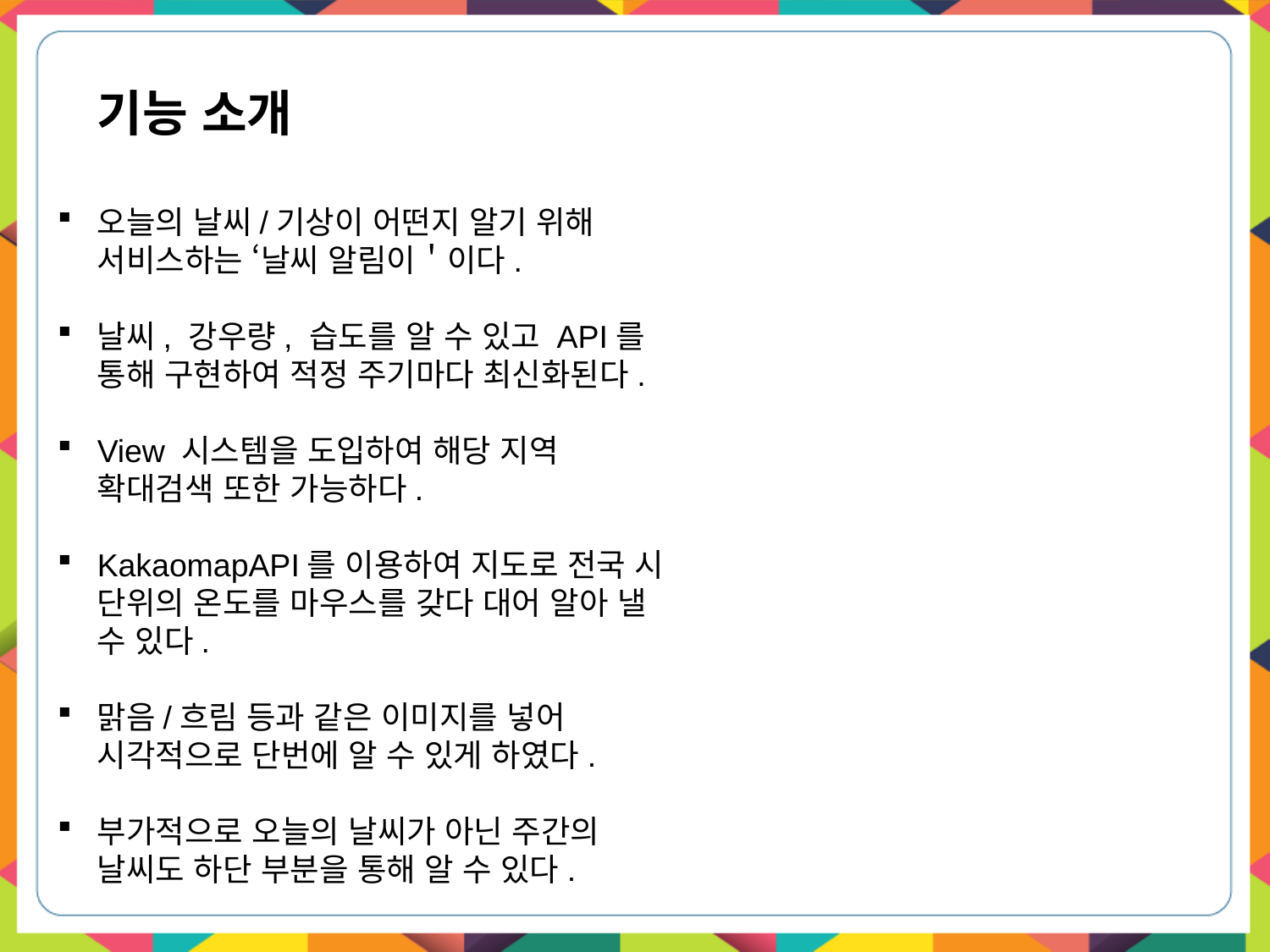

기능 소개
오늘의 날씨/기상이 어떤지 알기 위해 서비스하는 ‘날씨 알림이＇이다.

날씨, 강우량, 습도를 알 수 있고 API를 통해 구현하여 적정 주기마다 최신화된다.

View 시스템을 도입하여 해당 지역 확대검색 또한 가능하다.

KakaomapAPI를 이용하여 지도로 전국 시 단위의 온도를 마우스를 갖다 대어 알아 낼 수 있다.

맑음/흐림 등과 같은 이미지를 넣어 시각적으로 단번에 알 수 있게 하였다.

부가적으로 오늘의 날씨가 아닌 주간의 날씨도 하단 부분을 통해 알 수 있다.